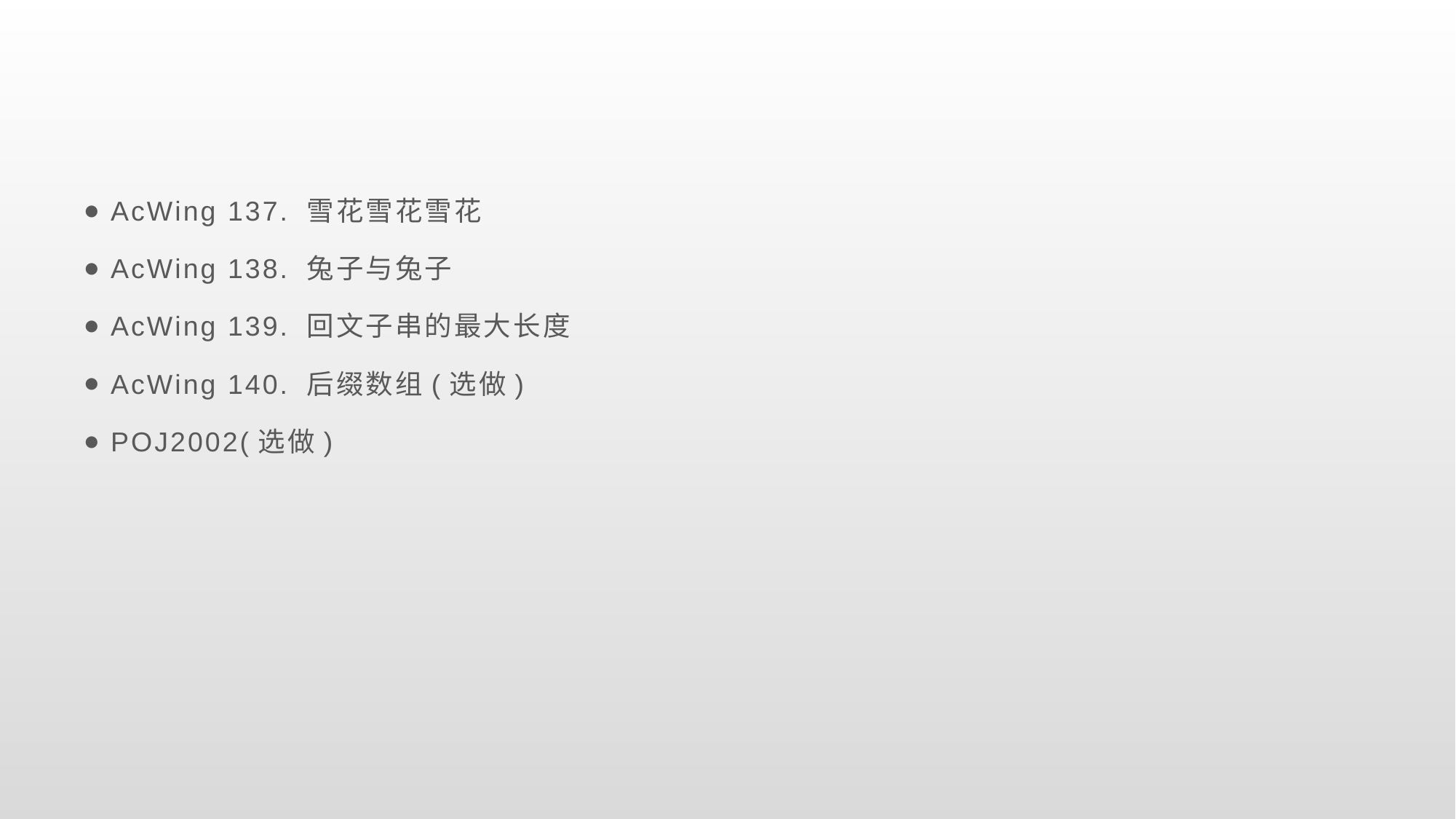

#
AcWing 137. 雪花雪花雪花
AcWing 138. 兔子与兔子
AcWing 139. 回文子串的最大长度
AcWing 140. 后缀数组(选做)
POJ2002(选做)